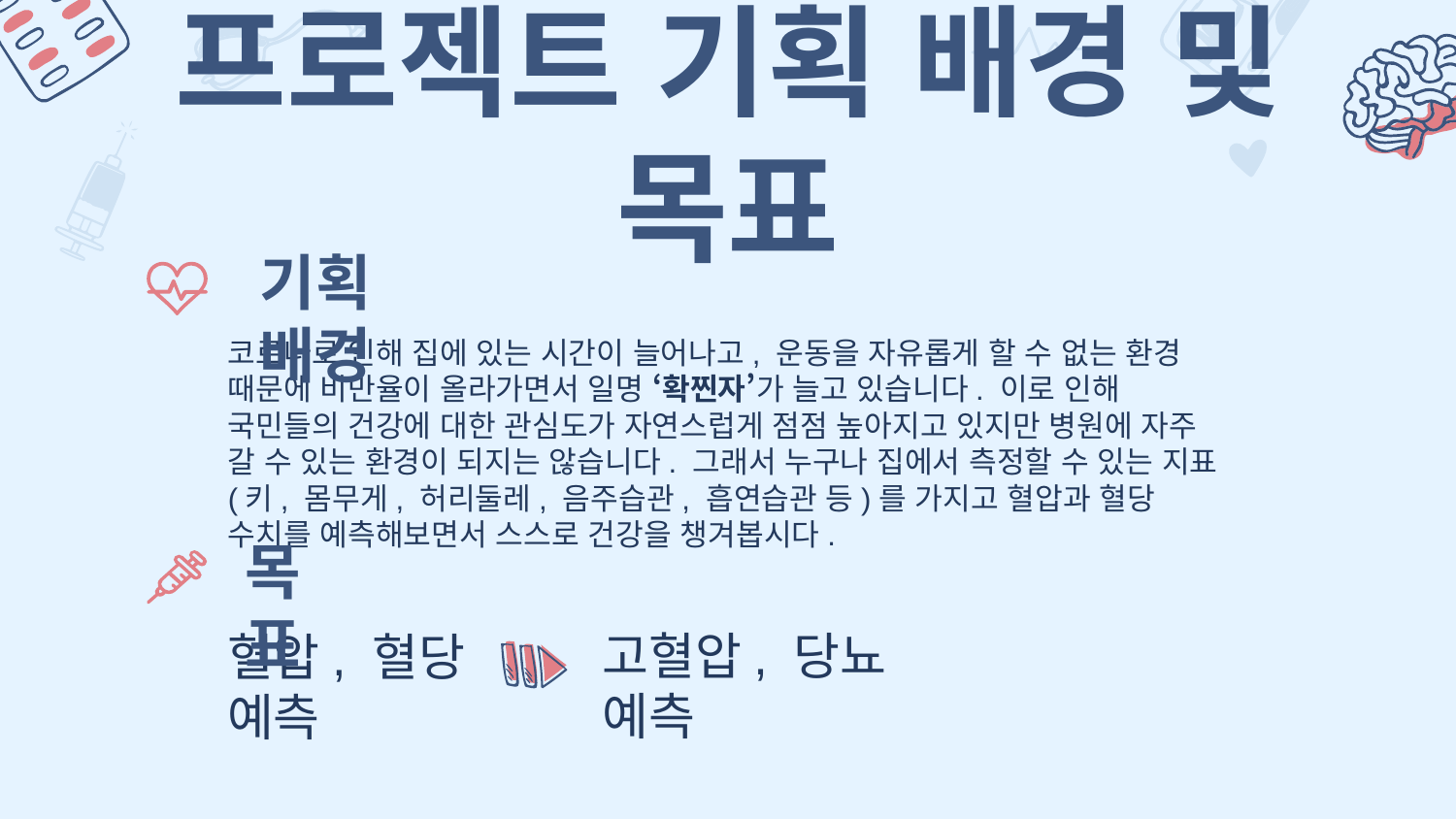

# 프로젝트 기획 배경 및 목표
기획 배경

코로나로 인해 집에 있는 시간이 늘어나고, 운동을 자유롭게 할 수 없는 환경 때문에 비만율이 올라가면서 일명 ‘확찐자’가 늘고 있습니다. 이로 인해 국민들의 건강에 대한 관심도가 자연스럽게 점점 높아지고 있지만 병원에 자주 갈 수 있는 환경이 되지는 않습니다. 그래서 누구나 집에서 측정할 수 있는 지표(키, 몸무게, 허리둘레, 음주습관, 흡연습관 등)를 가지고 혈압과 혈당 수치를 예측해보면서 스스로 건강을 챙겨봅시다.

목표

고혈압, 당뇨 예측
혈압, 혈당 예측